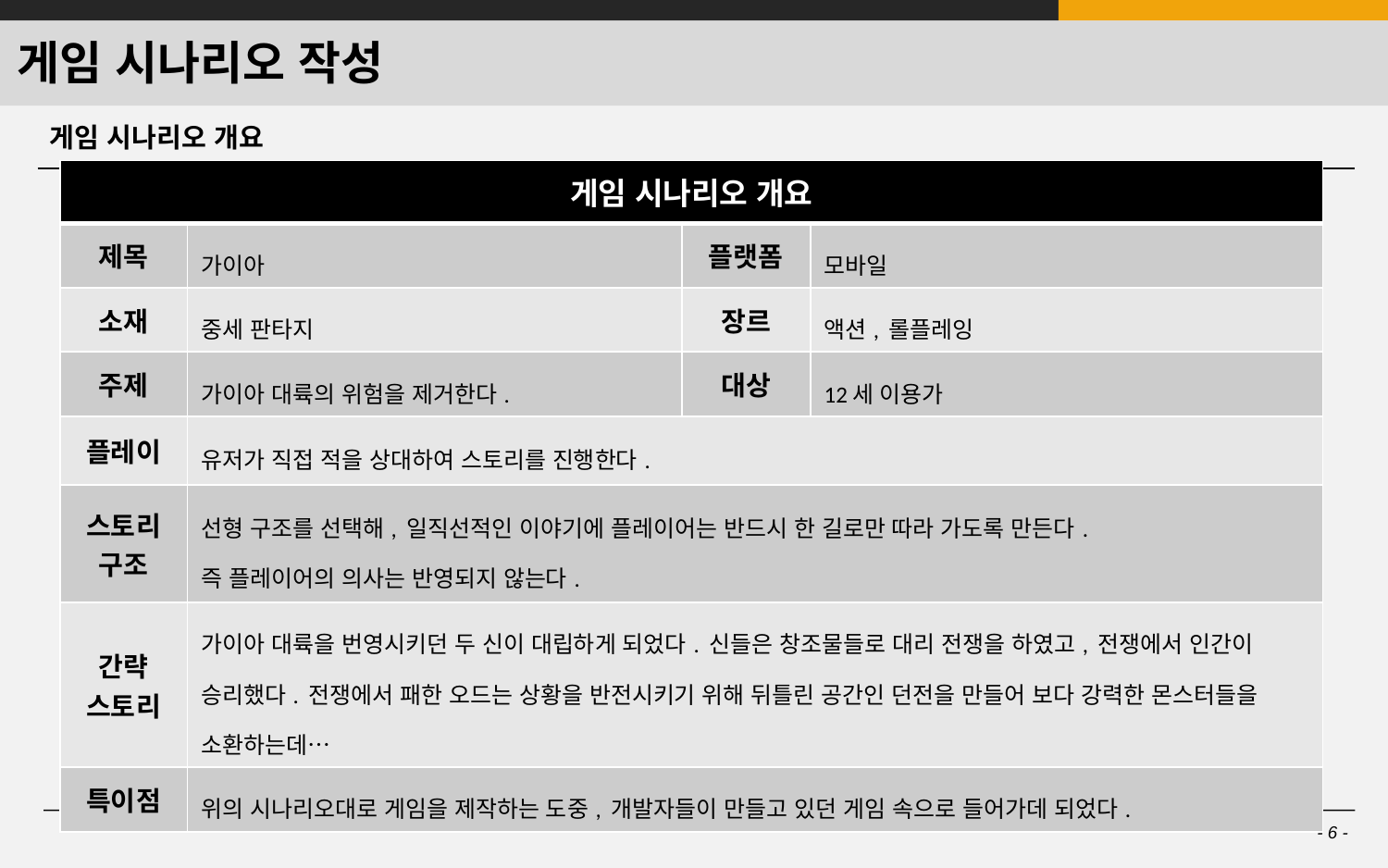

# 게임 시나리오 작성
게임 시나리오 개요
| 게임 시나리오 개요 |  |  |  |
| --- | --- | --- | --- |
| 제목 | 가이아 | 플랫폼 | 모바일 |
| 소재 | 중세 판타지 | 장르 | 액션, 롤플레잉 |
| 주제 | 가이아 대륙의 위험을 제거한다. | 대상 | 12세 이용가 |
| 플레이 | 유저가 직접 적을 상대하여 스토리를 진행한다. |  |  |
| 스토리 구조 | 선형 구조를 선택해, 일직선적인 이야기에 플레이어는 반드시 한 길로만 따라 가도록 만든다. 즉 플레이어의 의사는 반영되지 않는다. |  |  |
| 간략 스토리 | 가이아 대륙을 번영시키던 두 신이 대립하게 되었다. 신들은 창조물들로 대리 전쟁을 하였고, 전쟁에서 인간이 승리했다. 전쟁에서 패한 오드는 상황을 반전시키기 위해 뒤틀린 공간인 던전을 만들어 보다 강력한 몬스터들을 소환하는데… |  |  |
| 특이점 | 위의 시나리오대로 게임을 제작하는 도중, 개발자들이 만들고 있던 게임 속으로 들어가데 되었다. |  |  |